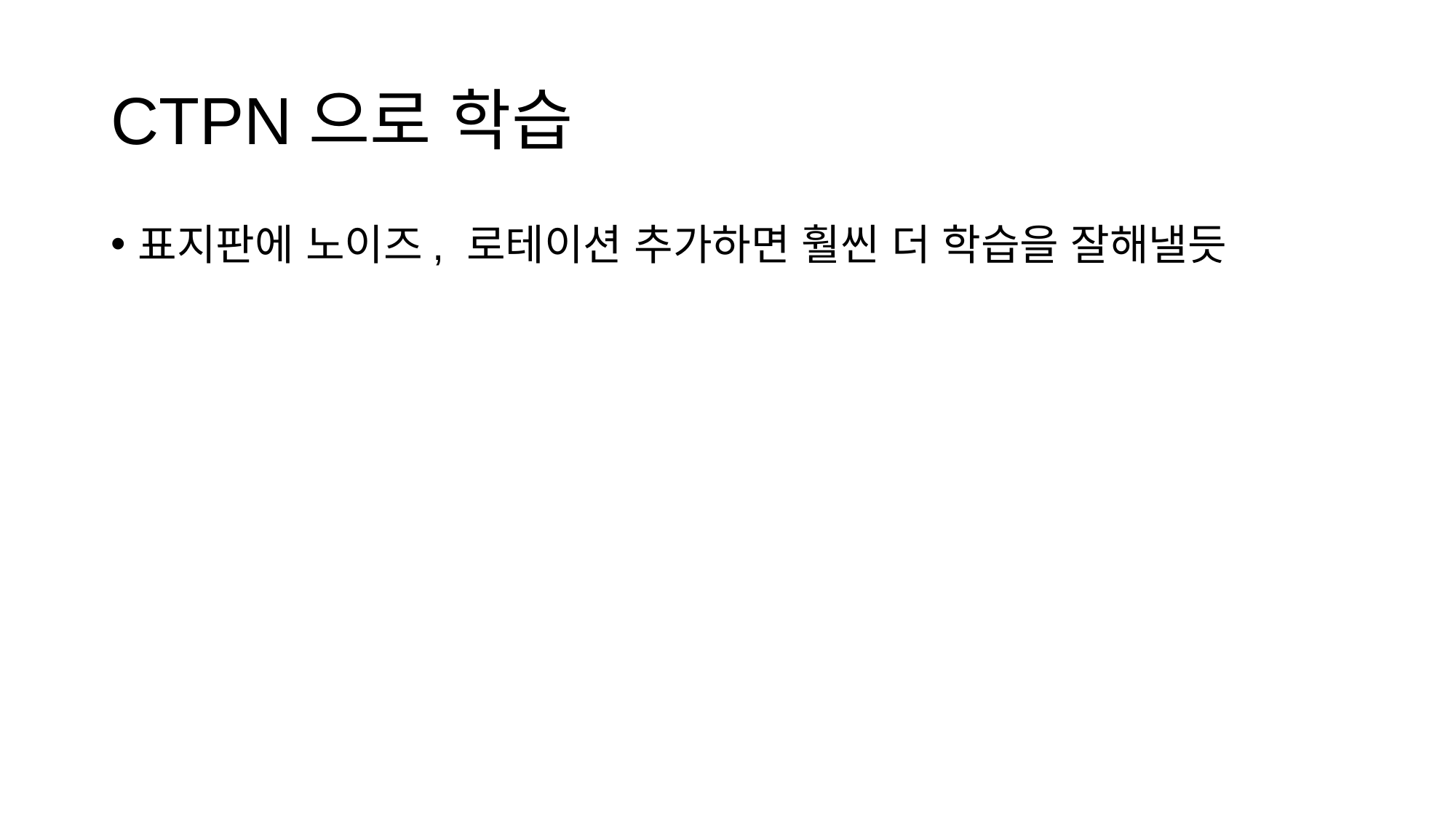

# CTPN으로 학습
표지판에 노이즈, 로테이션 추가하면 훨씬 더 학습을 잘해낼듯